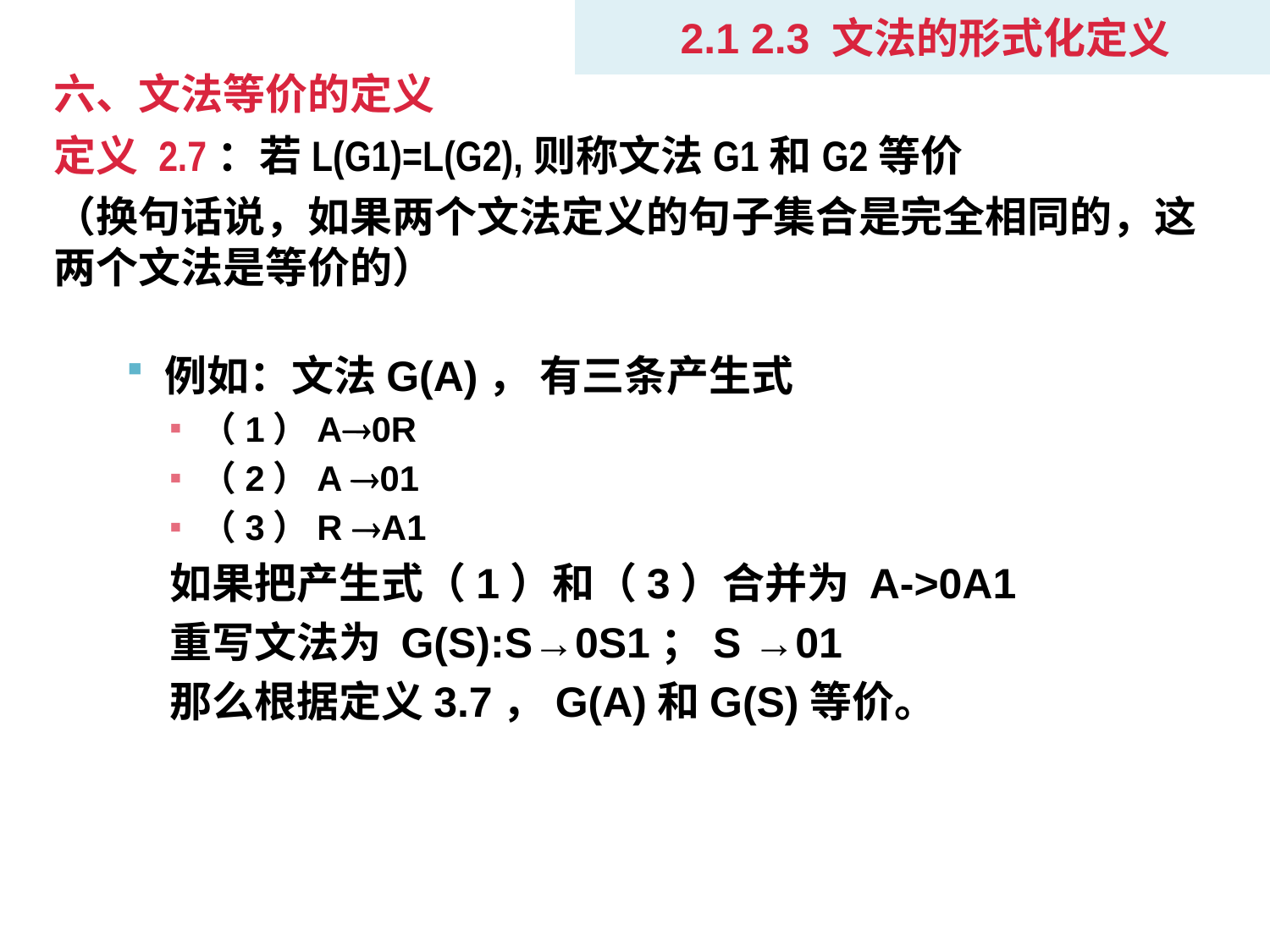

2.1 2.3 文法的形式化定义
六、文法等价的定义
定义 2.7：若L(G1)=L(G2),则称文法G1和G2等价
（换句话说，如果两个文法定义的句子集合是完全相同的，这两个文法是等价的）
例如：文法G(A)， 有三条产生式
（1）A→0R
（2）A →01
（3）R →A1
如果把产生式（1）和（3）合并为 A->0A1
重写文法为 G(S):S→0S1；S →01
那么根据定义3.7，G(A)和G(S)等价。